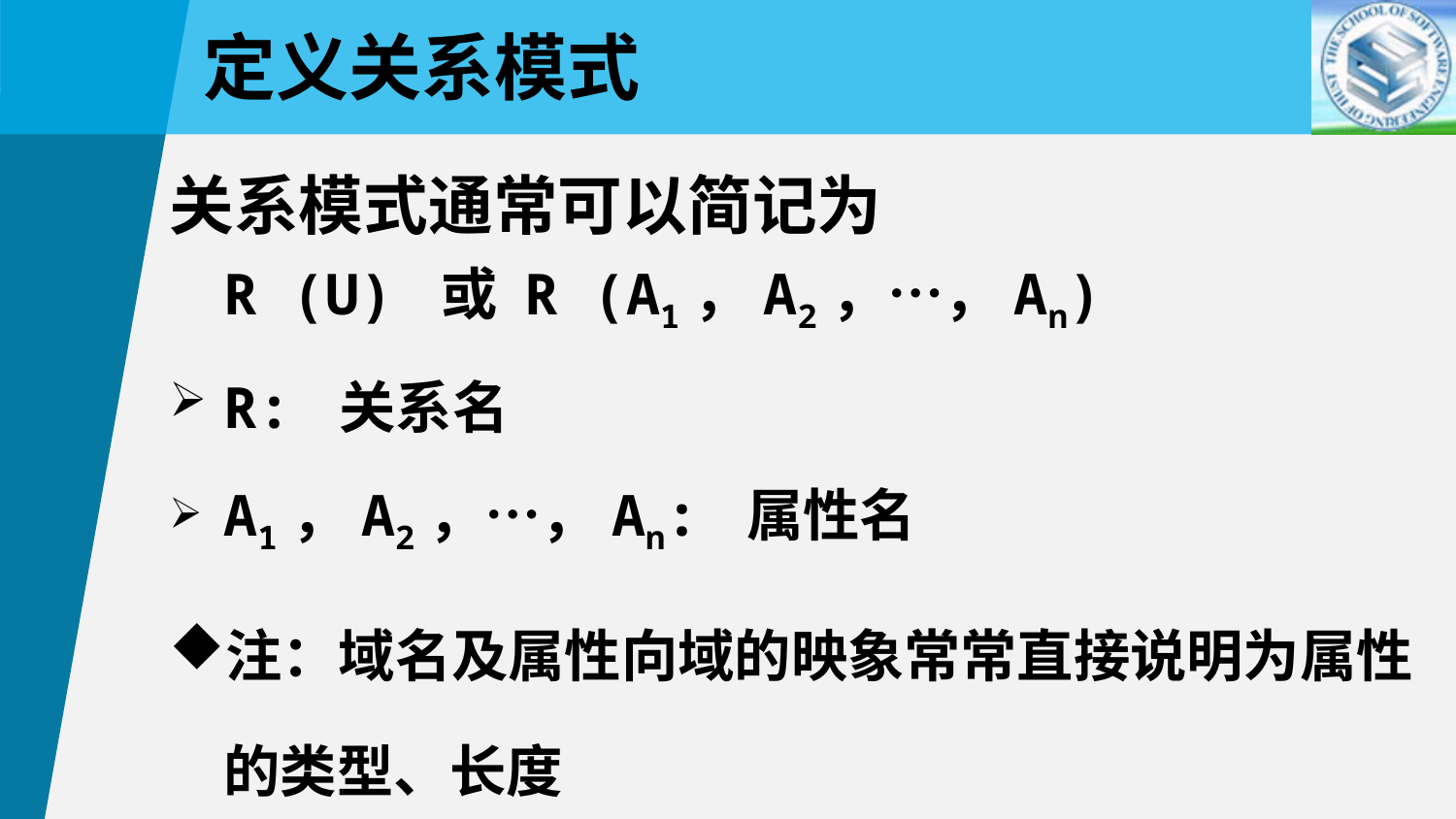

定义关系模式
关系模式通常可以简记为
 	R (U) 或 R (A1，A2，…，An)
R: 关系名
A1，A2，…，An: 属性名
注：域名及属性向域的映象常常直接说明为属性的类型、长度